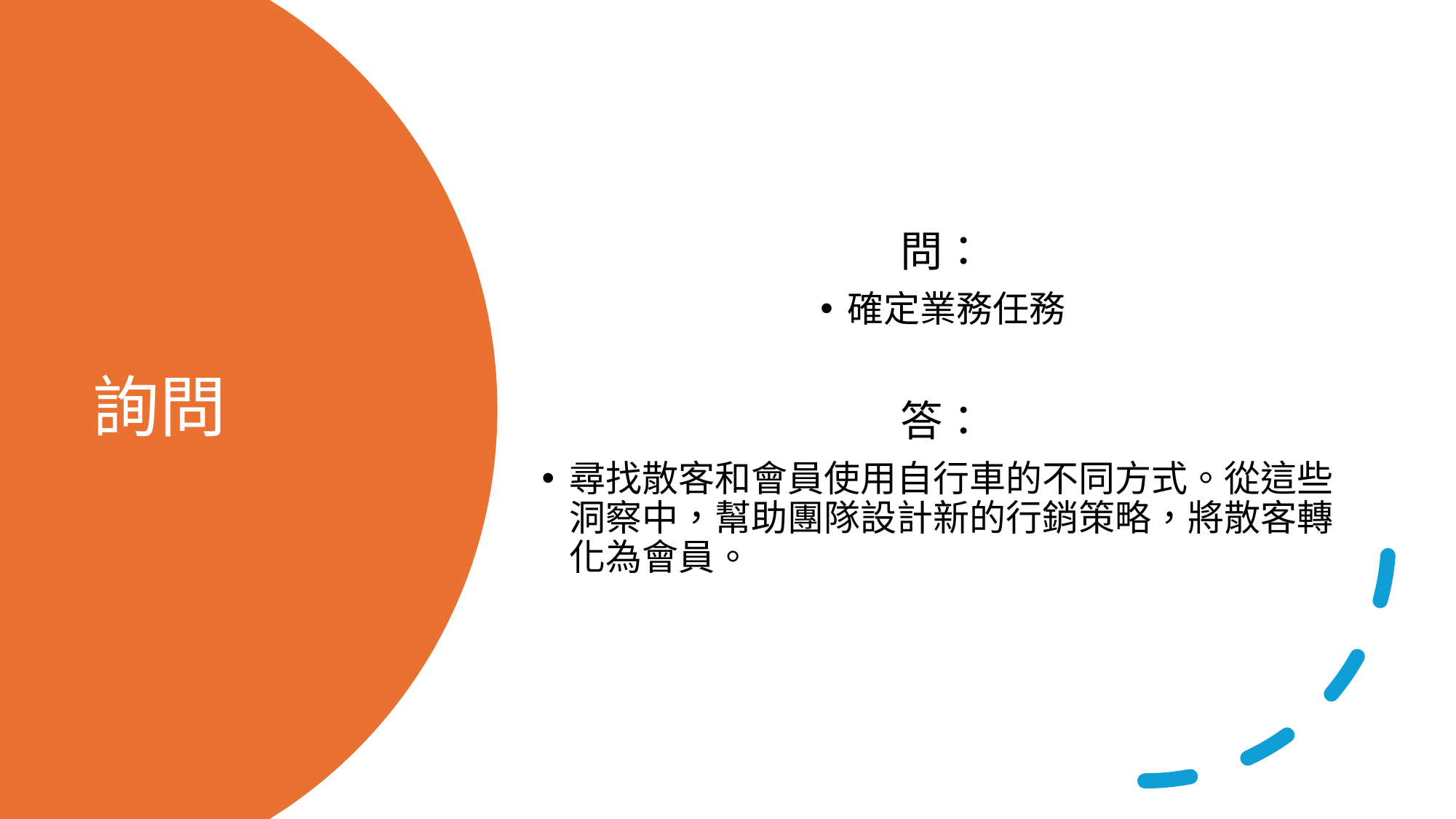

問：
確定業務任務

答：
尋找散客和會員使用自行車的不同方式。從這些洞察中，幫助團隊設計新的行銷策略，將散客轉化為會員。
# 詢問